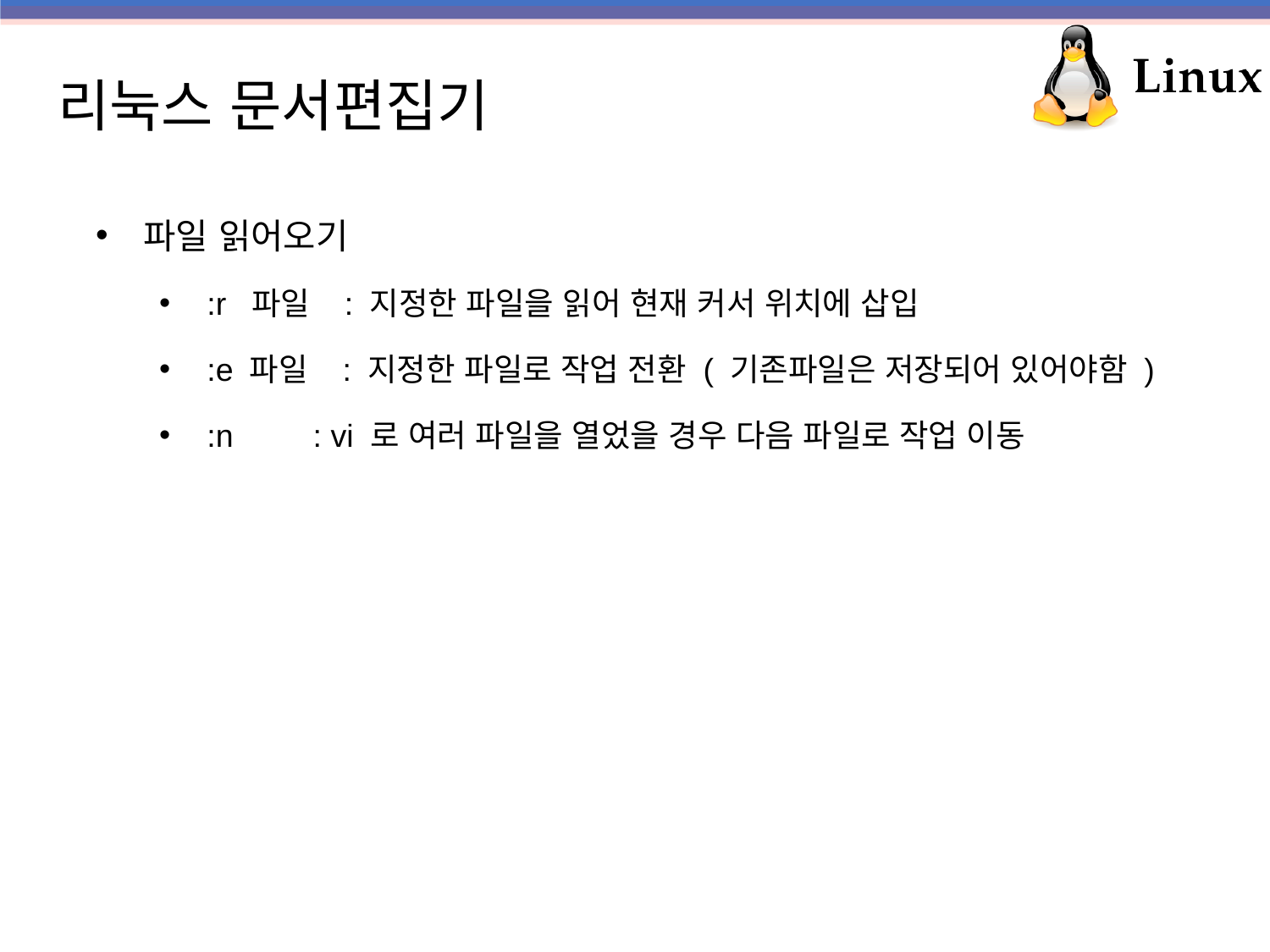

# 리눅스 문서편집기
파일 읽어오기
:r  파일   : 지정한 파일을 읽어 현재 커서 위치에 삽입
:e 파일   : 지정한 파일로 작업 전환 ( 기존파일은 저장되어 있어야함 )
:n         : vi 로 여러 파일을 열었을 경우 다음 파일로 작업 이동